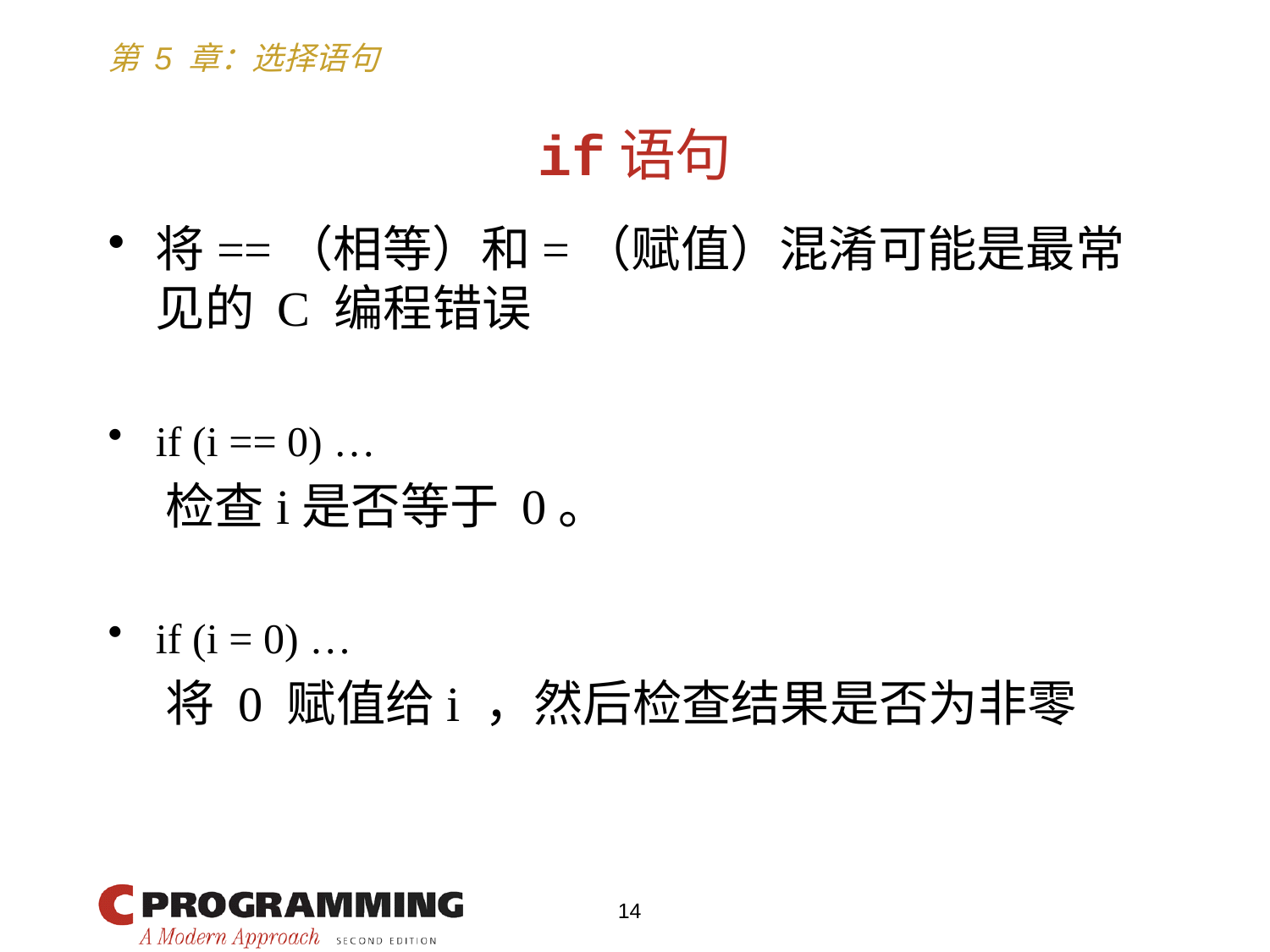

# if语句
将==（相等）和=（赋值）混淆可能是最常见的 C 编程错误

if (i == 0) …
     检查i是否等于 0。

if (i = 0) …
     将 0 赋值给i ，然后检查结果是否为非零
14